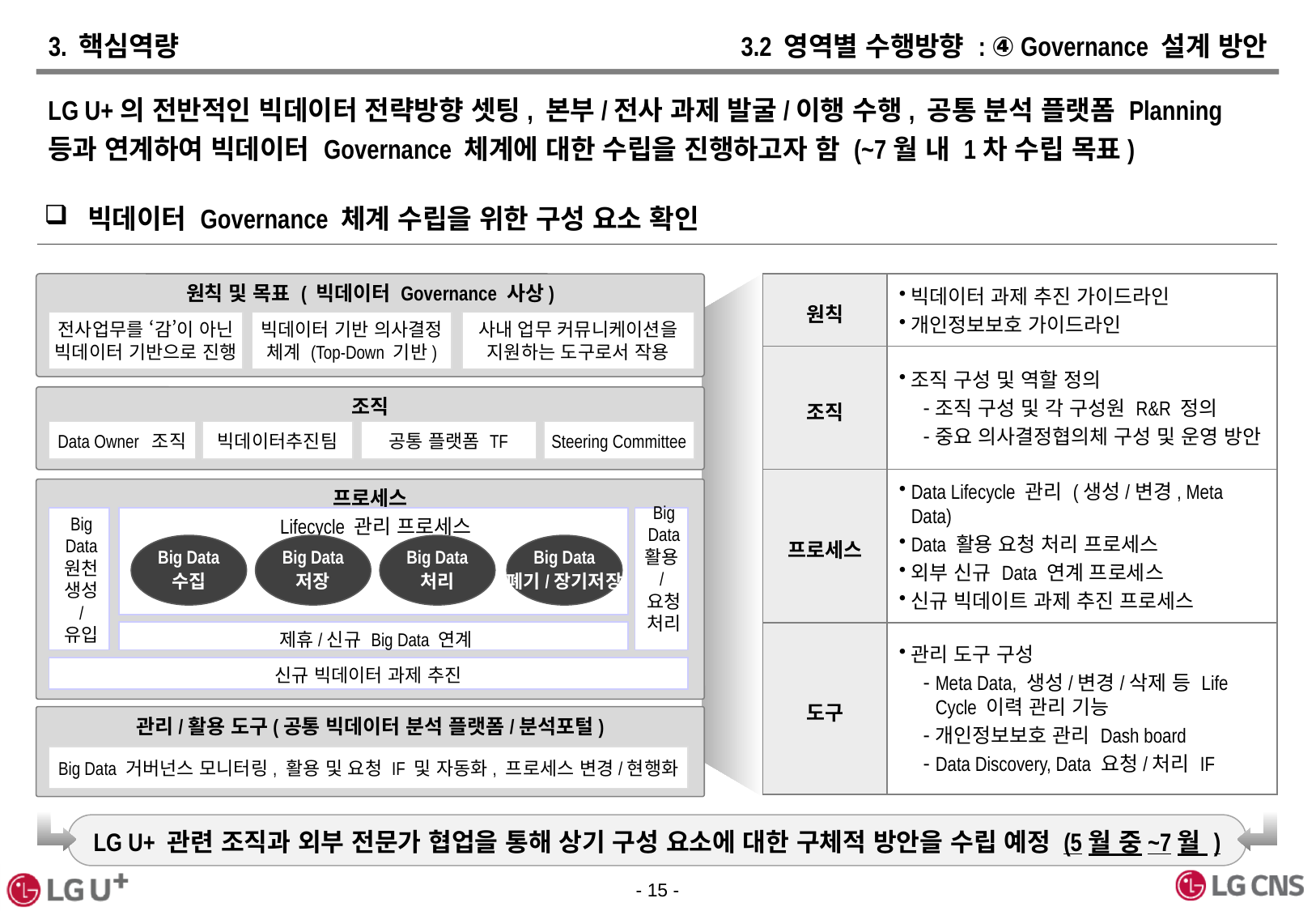

# 3. 핵심역량
3.2 영역별 수행방향 : ④ Governance 설계 방안
LG U+의 전반적인 빅데이터 전략방향 셋팅, 본부/전사 과제 발굴/이행 수행, 공통 분석 플랫폼 Planning 등과 연계하여 빅데이터 Governance 체계에 대한 수립을 진행하고자 함 (~7월 내 1차 수립 목표)
빅데이터 Governance 체계 수립을 위한 구성 요소 확인
원칙 및 목표 ( 빅데이터 Governance 사상)

원칙
빅데이터 과제 추진 가이드라인
개인정보보호 가이드라인
조직
조직 구성 및 역할 정의
조직 구성 및 각 구성원 R&R 정의
중요 의사결정협의체 구성 및 운영 방안
프로세스
Data Lifecycle 관리 (생성/변경, Meta Data)
Data 활용 요청 처리 프로세스
외부 신규 Data 연계 프로세스
신규 빅데이트 과제 추진 프로세스
도구
관리 도구 구성
Meta Data, 생성/변경/삭제 등 Life Cycle 이력 관리 기능
개인정보보호 관리 Dash board
Data Discovery, Data 요청/처리 IF
전사업무를 ‘감’이 아닌 빅데이터 기반으로 진행
빅데이터 기반 의사결정 체계 (Top-Down 기반)
사내 업무 커뮤니케이션을 지원하는 도구로서 작용
조직
Data Owner  조직
빅데이터추진팀
공통 플랫폼 TF
Steering Committee
프로세스
Big Data
원천
생성
/
유입
Lifecycle 관리 프로세스
Big Data
활용/요청처리

Big Data
수집
Big Data
저장
Big Data
처리
Big Data
폐기/장기저장
제휴/신규 Big Data 연계
신규 빅데이터 과제 추진

관리/활용 도구(공통 빅데이터 분석 플랫폼/분석포털)
Big Data 거버넌스 모니터링, 활용 및 요청 IF 및 자동화, 프로세스 변경/현행화
LG U+ 관련 조직과 외부 전문가 협업을 통해 상기 구성 요소에 대한 구체적 방안을 수립 예정 (5월 중~7월 )